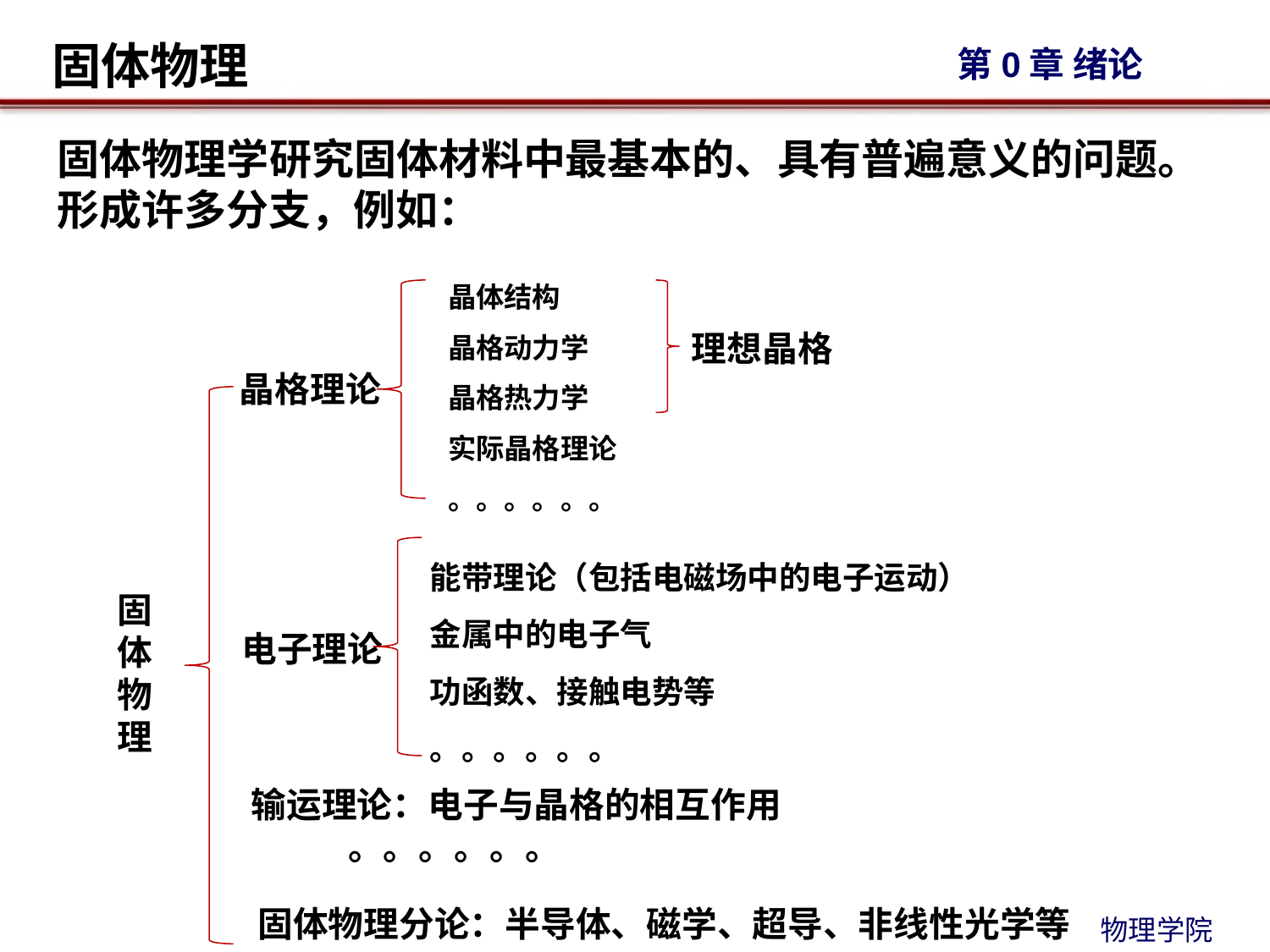

固体物理学研究固体材料中最基本的、具有普遍意义的问题。形成许多分支，例如：
晶体结构
晶格动力学
晶格热力学
实际晶格理论
。。。。。。

理想晶格
晶格理论

能带理论（包括电磁场中的电子运动）
金属中的电子气
功函数、接触电势等
。。。。。。

固
体
物
理
电子理论
输运理论：电子与晶格的相互作用
           。。。。。。
固体物理分论：半导体、磁学、超导、非线性光学等